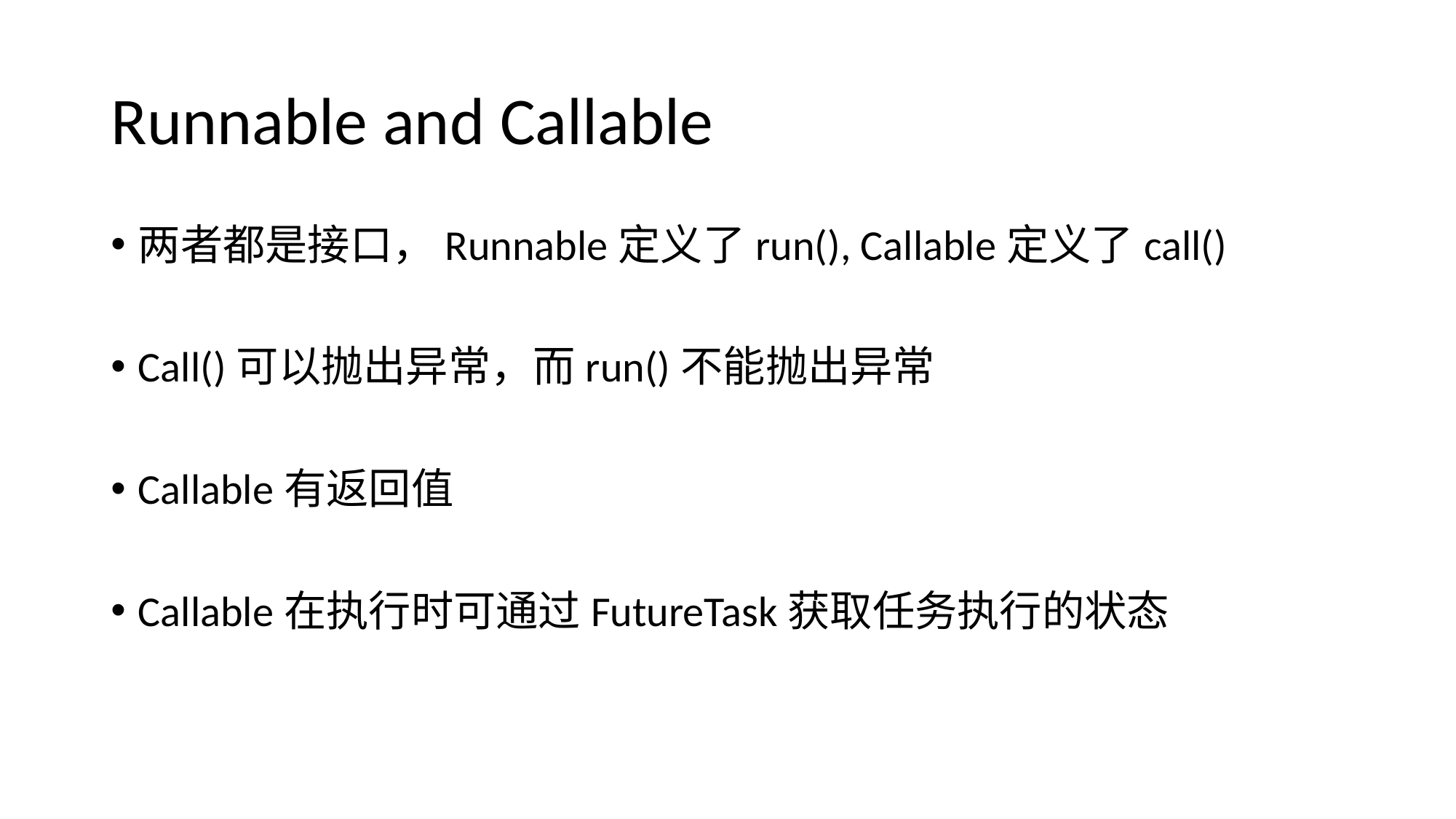

# Runnable and Callable
两者都是接口，Runnable定义了run(), Callable定义了call()

Call()可以抛出异常，而run()不能抛出异常

Callable有返回值

Callable在执行时可通过FutureTask获取任务执行的状态